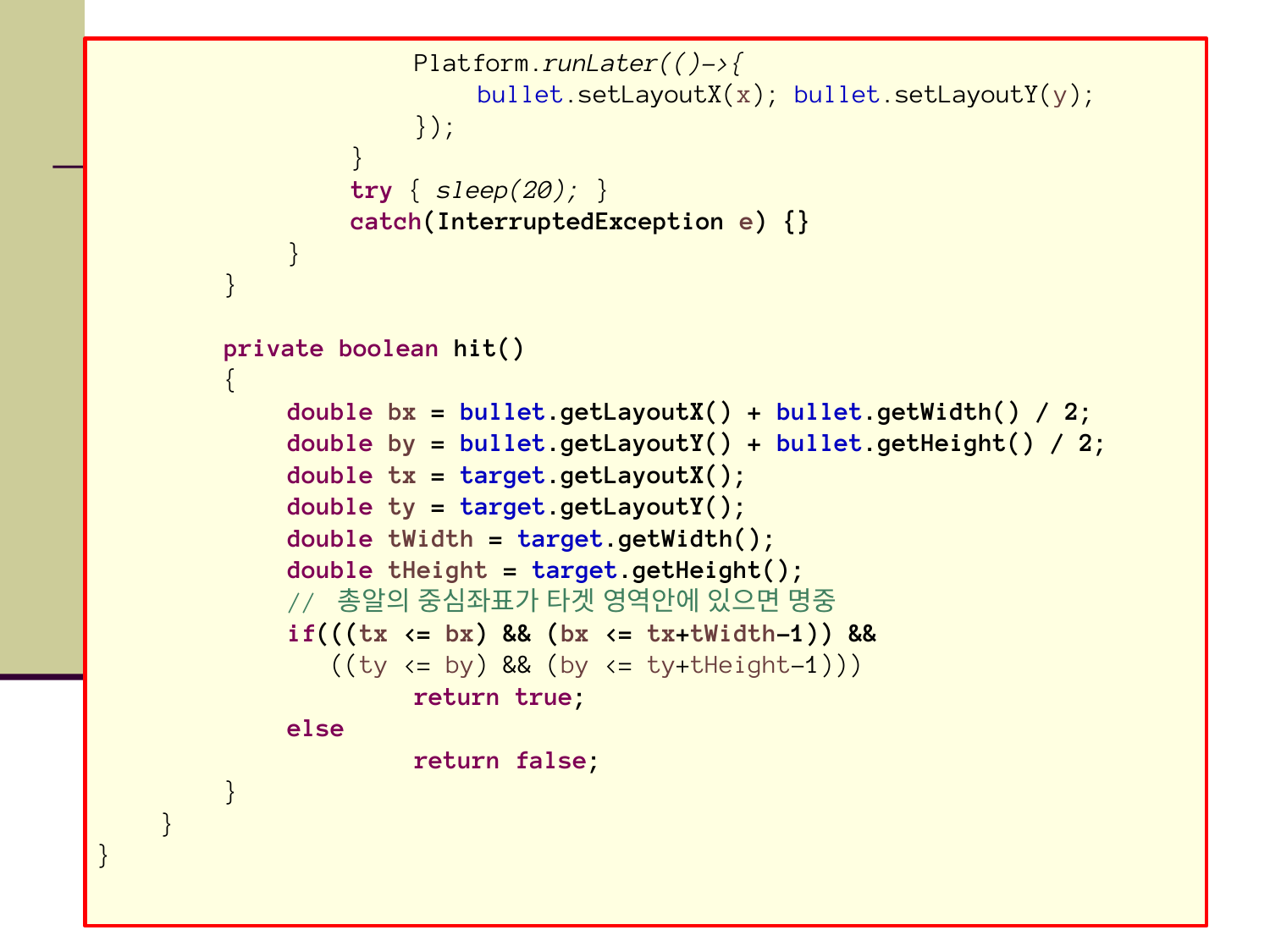

Platform.runLater(()->{
bullet.setLayoutX(x); bullet.setLayoutY(y);
});
}
try { sleep(20); }
catch(InterruptedException e) {}
}
}

private boolean hit()
{
double bx = bullet.getLayoutX() + bullet.getWidth() / 2;
double by = bullet.getLayoutY() + bullet.getHeight() / 2;
double tx = target.getLayoutX();
double ty = target.getLayoutY();
double tWidth = target.getWidth();
double tHeight = target.getHeight();
// 총알의 중심좌표가 타겟 영역안에 있으면 명중
if(((tx <= bx) && (bx <= tx+tWidth-1)) &&
   ((ty <= by) && (by <= ty+tHeight-1)))
	return true;
else
	return false;
}
}
}
#

16